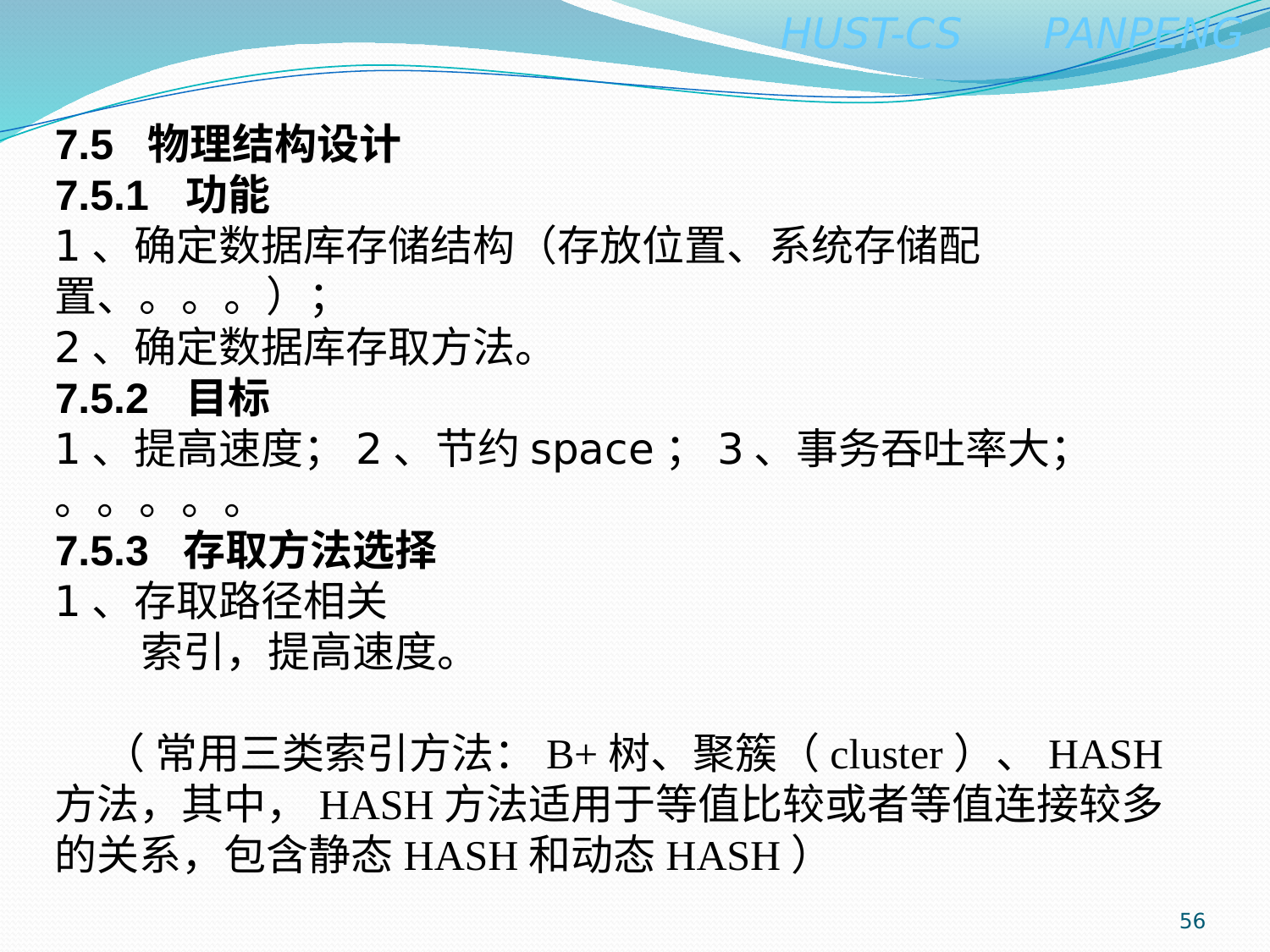

7.5  物理结构设计
7.5.1  功能
1、确定数据库存储结构（存放位置、系统存储配置、。。。）；
2、确定数据库存取方法。
7.5.2  目标
1、提高速度；2、节约space；3、事务吞吐率大；
。。。。。
7.5.3  存取方法选择
1、存取路径相关
        索引，提高速度。

    （ 常用三类索引方法：B+树、聚簇（cluster）、HASH方法，其中，HASH方法适用于等值比较或者等值连接较多的关系，包含静态HASH和动态HASH）
56